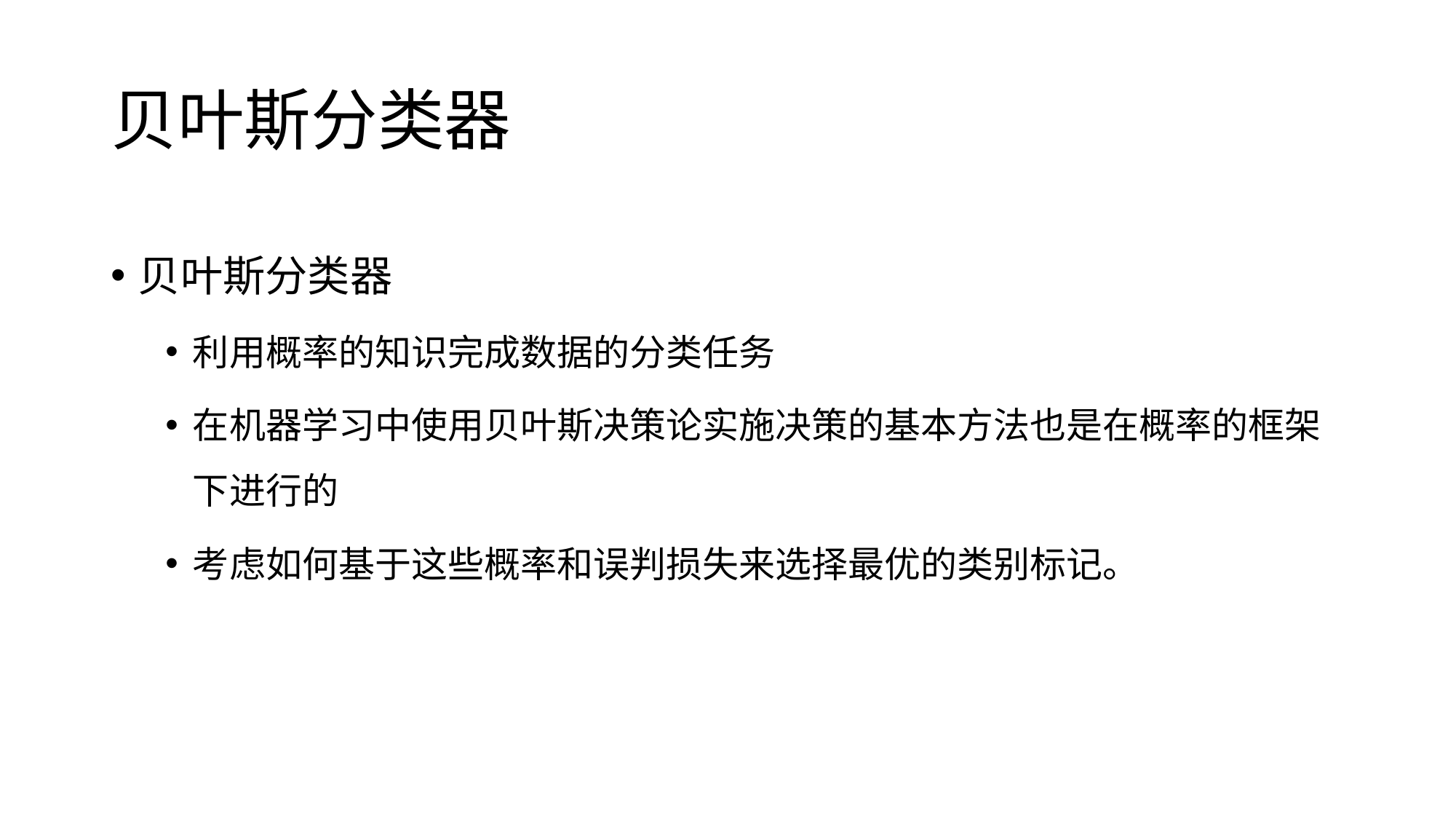

# 贝叶斯分类器
贝叶斯分类器
利用概率的知识完成数据的分类任务
在机器学习中使用贝叶斯决策论实施决策的基本方法也是在概率的框架下进行的
考虑如何基于这些概率和误判损失来选择最优的类别标记。